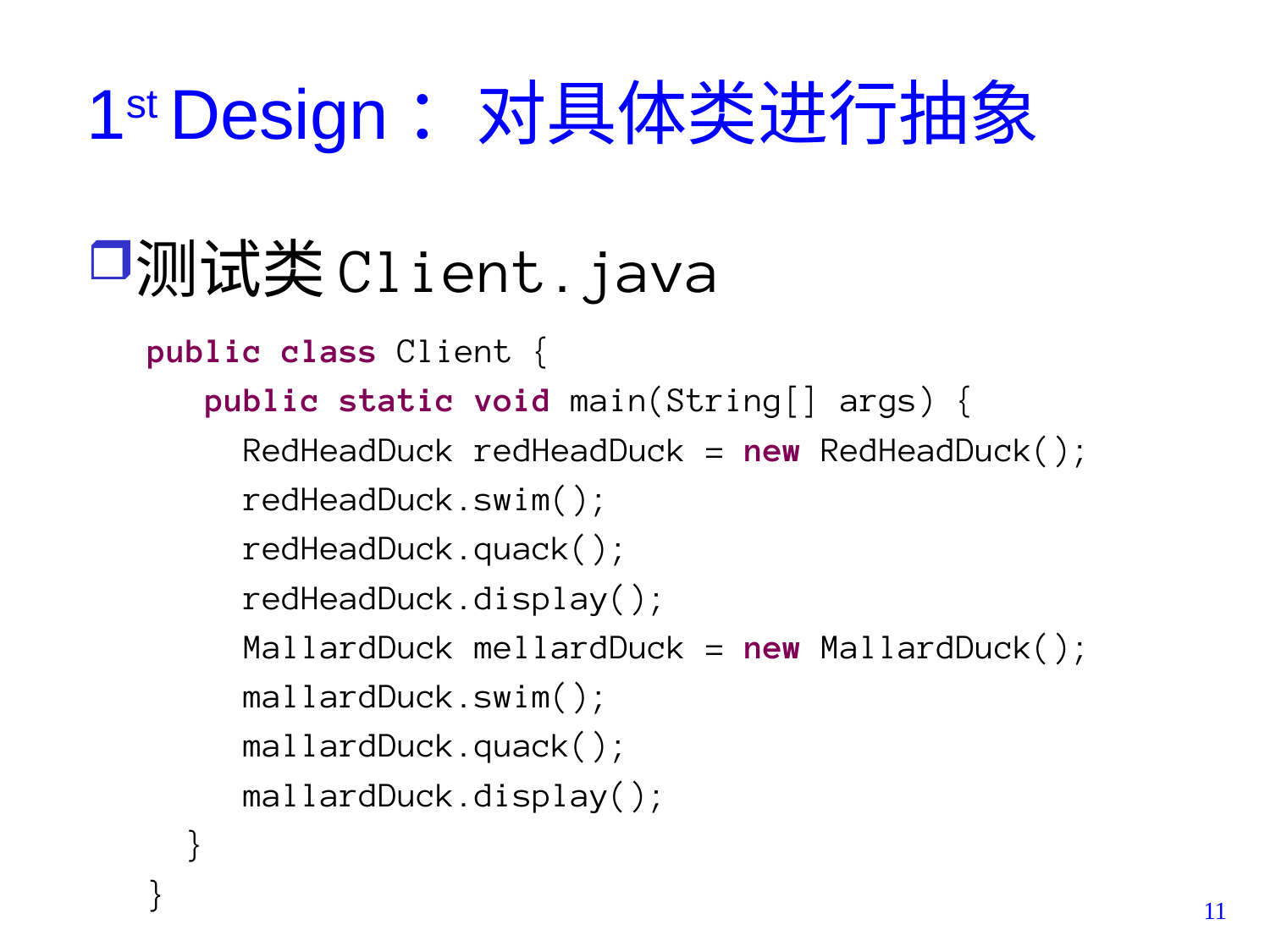

# 1st Design：对具体类进行抽象
测试类Client.java
public class Client {
   public static void main(String[] args) {
     RedHeadDuck redHeadDuck = new RedHeadDuck();
     redHeadDuck.swim();
     redHeadDuck.quack();
     redHeadDuck.display();
     MallardDuck mellardDuck = new MallardDuck();
     mallardDuck.swim();
     mallardDuck.quack();
     mallardDuck.display();
  }
}
11